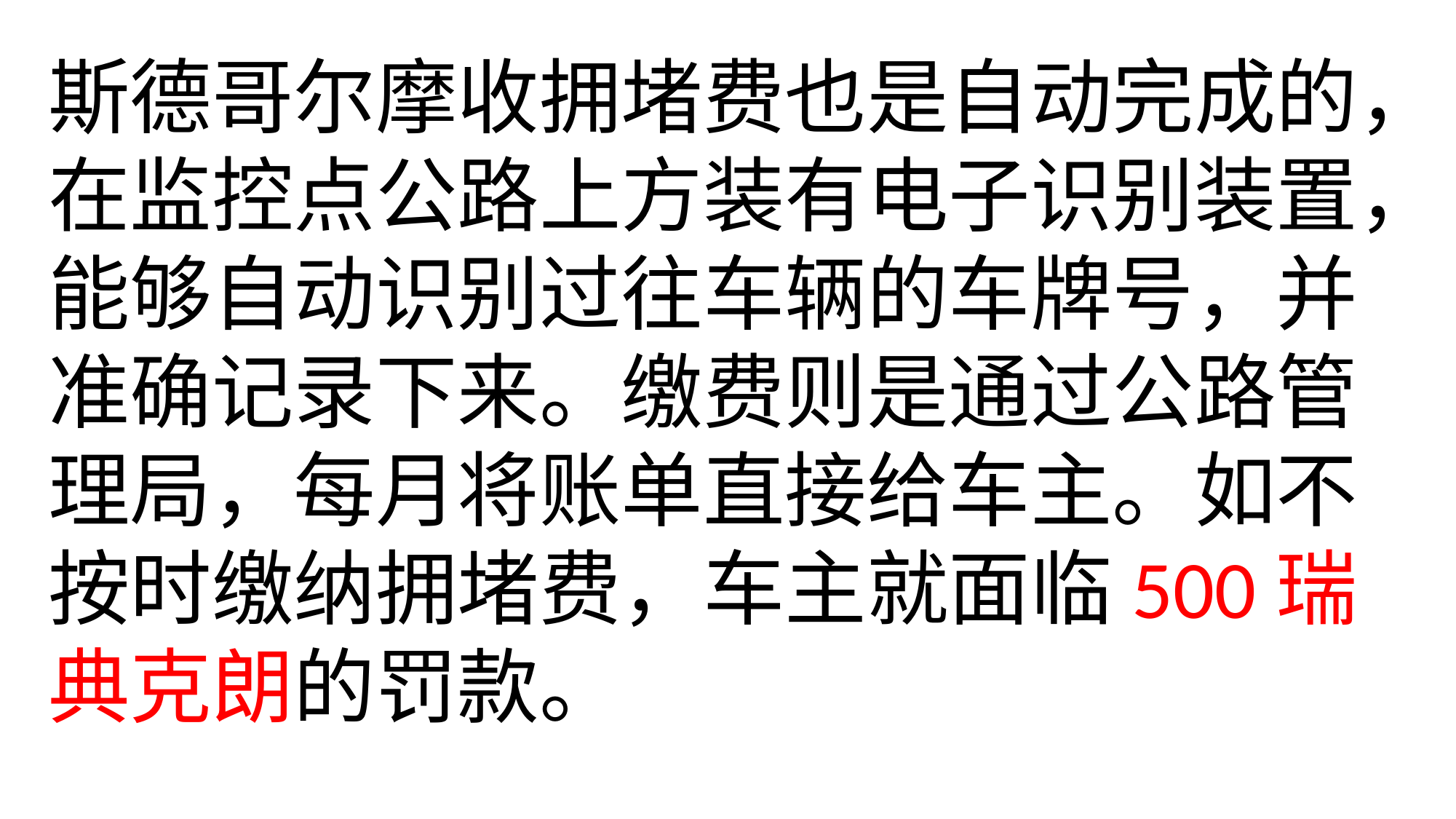

斯德哥尔摩收拥堵费也是自动完成的，在监控点公路上方装有电子识别装置，能够自动识别过往车辆的车牌号，并准确记录下来。缴费则是通过公路管理局，每月将账单直接给车主。如不按时缴纳拥堵费，车主就面临500瑞典克朗的罚款。